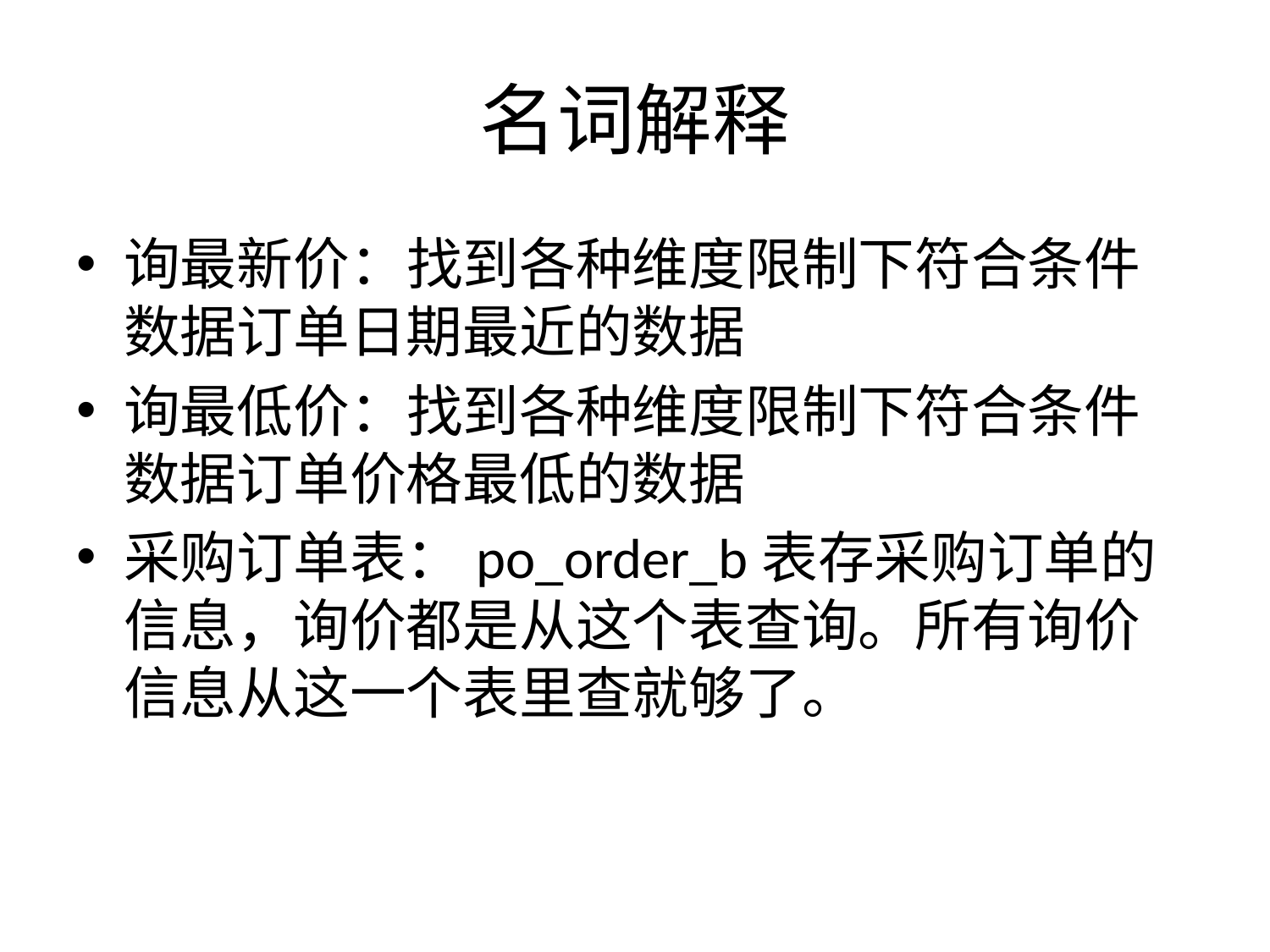

# 名词解释
询最新价：找到各种维度限制下符合条件数据订单日期最近的数据
询最低价：找到各种维度限制下符合条件数据订单价格最低的数据
采购订单表：po_order_b表存采购订单的信息，询价都是从这个表查询。所有询价信息从这一个表里查就够了。